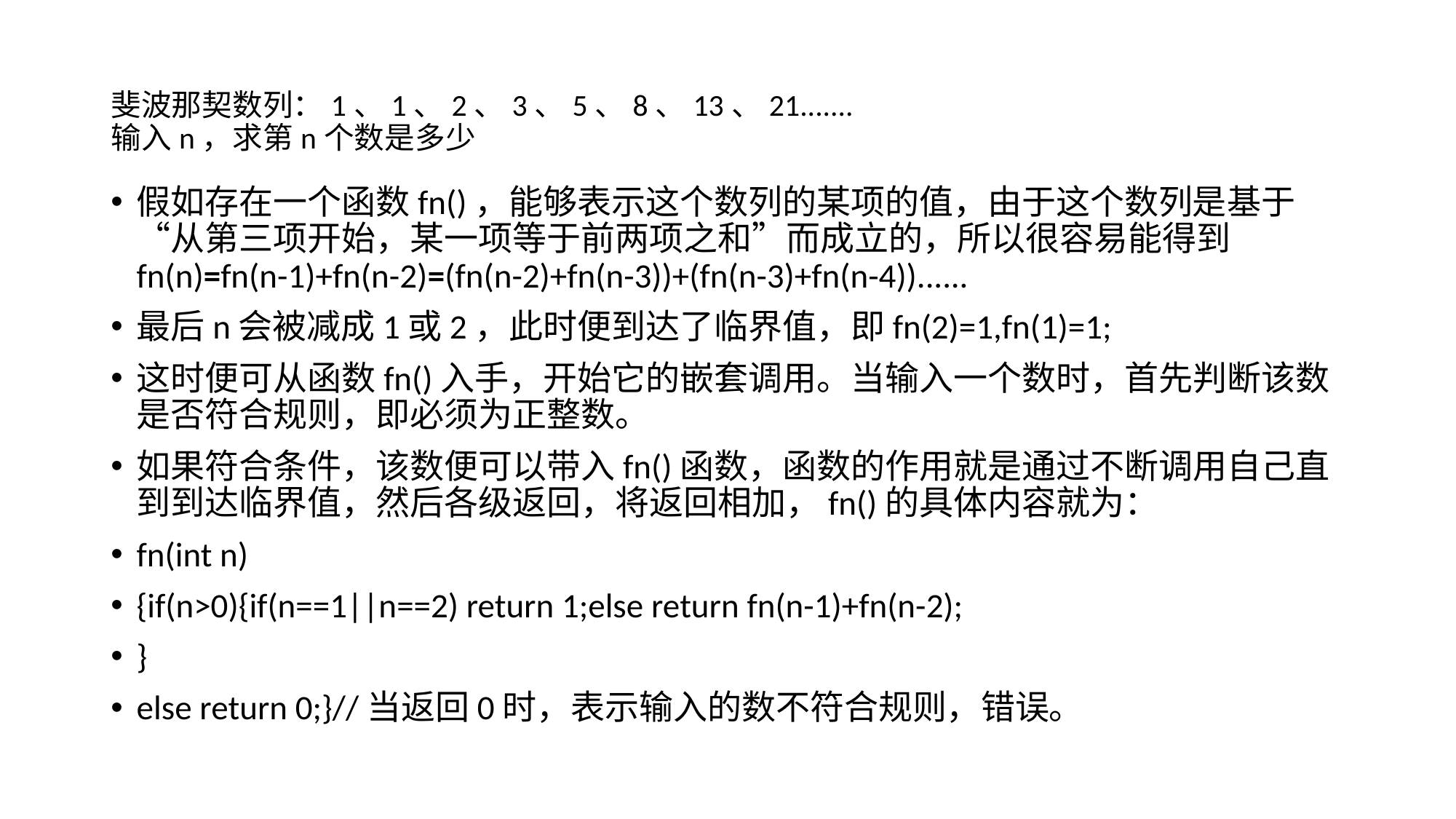

# 斐波那契数列：1、1、2、3、5、8、13、21....... 输入n，求第n个数是多少
假如存在一个函数fn()，能够表示这个数列的某项的值，由于这个数列是基于“从第三项开始，某一项等于前两项之和”而成立的，所以很容易能得到fn(n)=fn(n-1)+fn(n-2)=(fn(n-2)+fn(n-3))+(fn(n-3)+fn(n-4))......
最后n会被减成1或2，此时便到达了临界值，即fn(2)=1,fn(1)=1;
这时便可从函数fn()入手，开始它的嵌套调用。当输入一个数时，首先判断该数是否符合规则，即必须为正整数。
如果符合条件，该数便可以带入fn()函数，函数的作用就是通过不断调用自己直到到达临界值，然后各级返回，将返回相加，fn()的具体内容就为：
fn(int n)
{if(n>0){if(n==1||n==2) return 1;else return fn(n-1)+fn(n-2);
}
else return 0;}//当返回0时，表示输入的数不符合规则，错误。